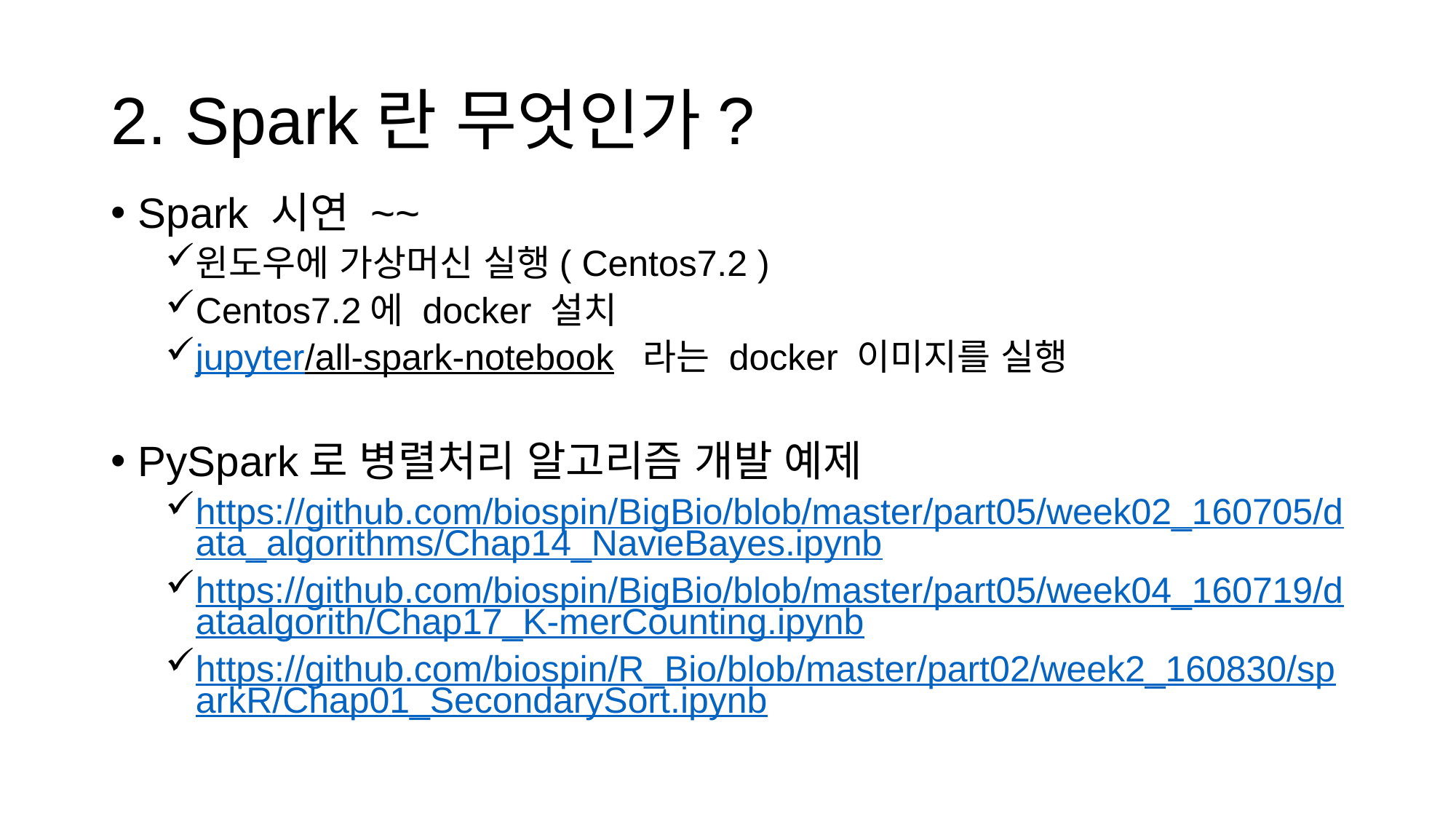

# 2. Spark란 무엇인가?
Spark 시연 ~~
윈도우에 가상머신 실행( Centos7.2 )
Centos7.2에 docker 설치
jupyter/all-spark-notebook  라는 docker 이미지를 실행

PySpark로 병렬처리 알고리즘 개발 예제
https://github.com/biospin/BigBio/blob/master/part05/week02_160705/data_algorithms/Chap14_NavieBayes.ipynb
https://github.com/biospin/BigBio/blob/master/part05/week04_160719/dataalgorith/Chap17_K-merCounting.ipynb
https://github.com/biospin/R_Bio/blob/master/part02/week2_160830/sparkR/Chap01_SecondarySort.ipynb